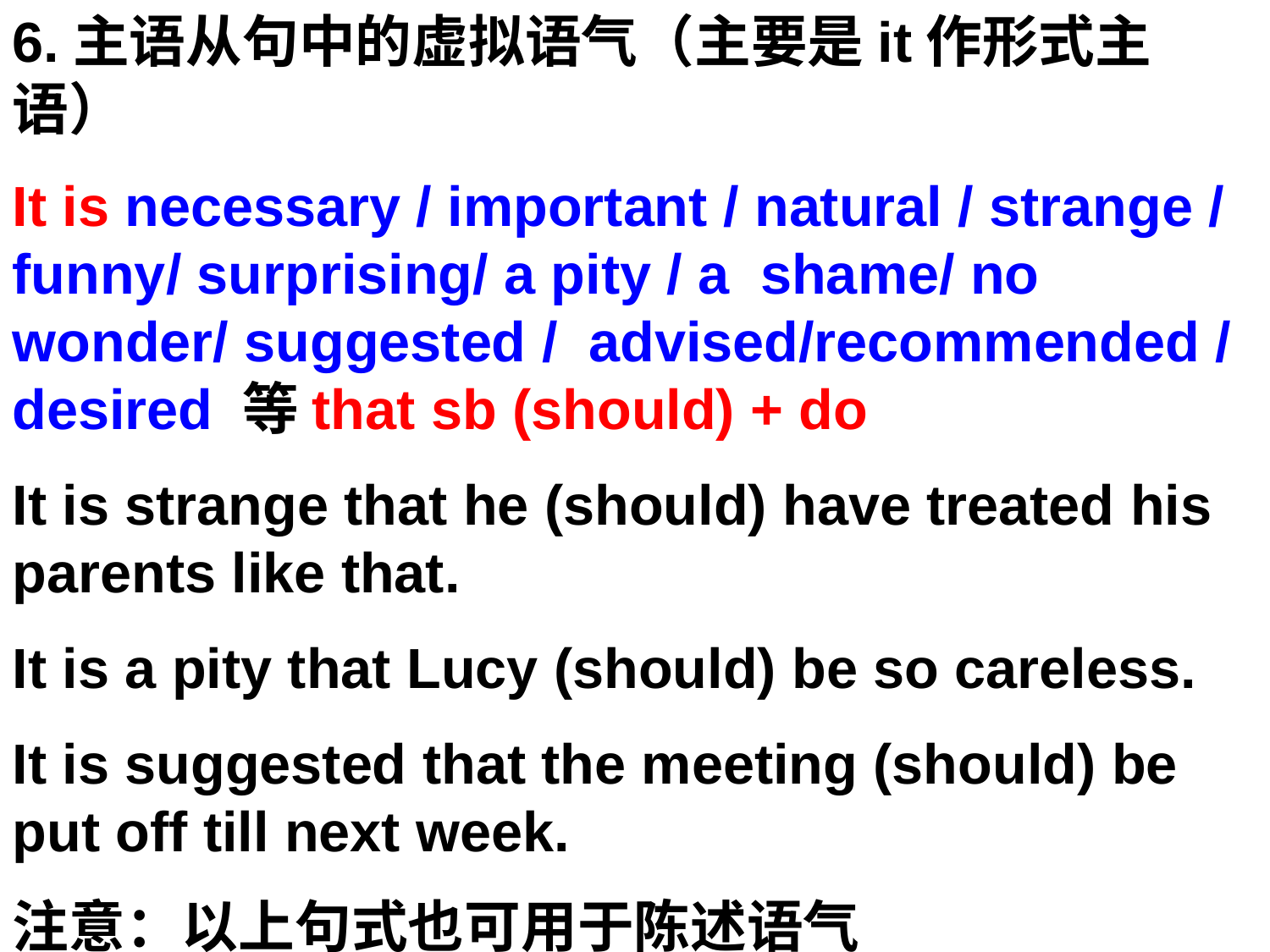

6.主语从句中的虚拟语气（主要是it作形式主语）
It is necessary / important / natural / strange / funny/ surprising/ a pity / a  shame/ no wonder/ suggested /  advised/recommended / desired 等that sb (should) + do
It is strange that he (should) have treated his parents like that.
It is a pity that Lucy (should) be so careless.
It is suggested that the meeting (should) be put off till next week.
注意：以上句式也可用于陈述语气